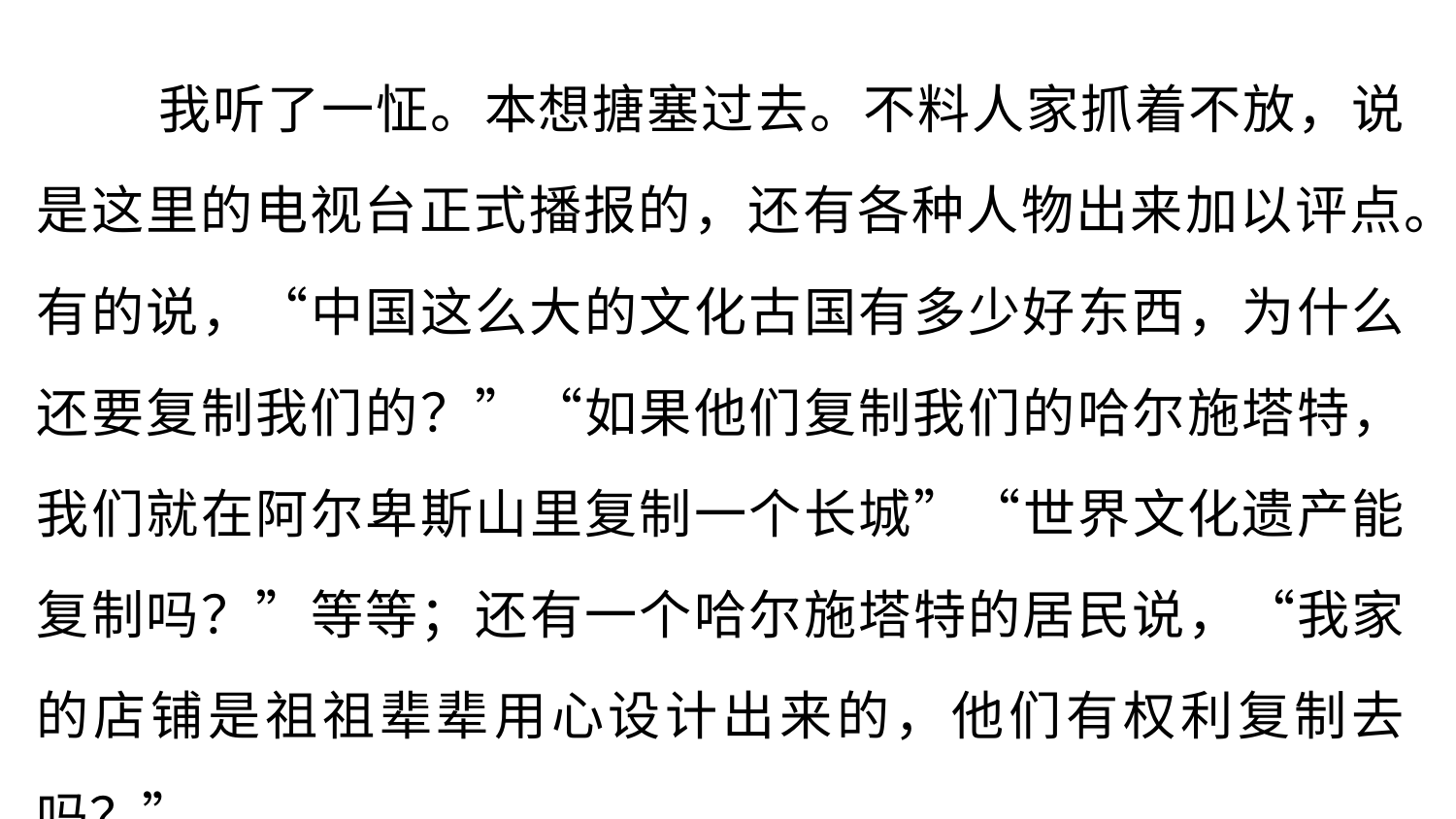

我听了一怔。本想搪塞过去。不料人家抓着不放，说是这里的电视台正式播报的，还有各种人物出来加以评点。有的说，“中国这么大的文化古国有多少好东西，为什么还要复制我们的？”“如果他们复制我们的哈尔施塔特，我们就在阿尔卑斯山里复制一个长城”“世界文化遗产能复制吗？”等等；还有一个哈尔施塔特的居民说，“我家的店铺是祖祖辈辈用心设计出来的，他们有权利复制去吗？”